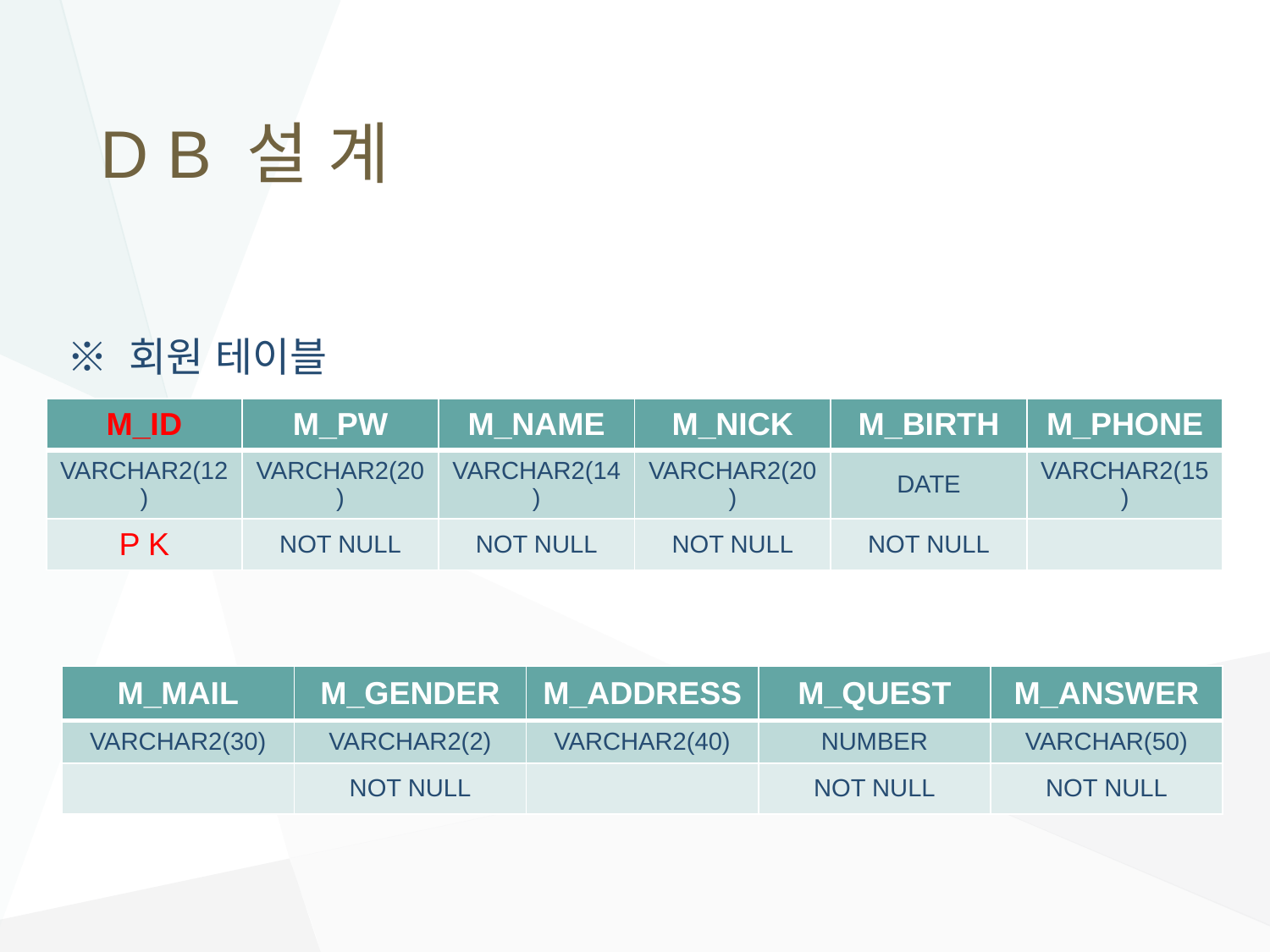

D B 설 계
※ 회원 테이블
| M\_ID | M\_PW | M\_NAME | M\_NICK | M\_BIRTH | M\_PHONE |
| --- | --- | --- | --- | --- | --- |
| VARCHAR2(12) | VARCHAR2(20) | VARCHAR2(14) | VARCHAR2(20) | DATE | VARCHAR2(15) |
| P K | NOT NULL | NOT NULL | NOT NULL | NOT NULL |  |
| M\_MAIL | M\_GENDER | M\_ADDRESS | M\_QUEST | M\_ANSWER |
| --- | --- | --- | --- | --- |
| VARCHAR2(30) | VARCHAR2(2) | VARCHAR2(40) | NUMBER | VARCHAR(50) |
|  | NOT NULL |  | NOT NULL | NOT NULL |